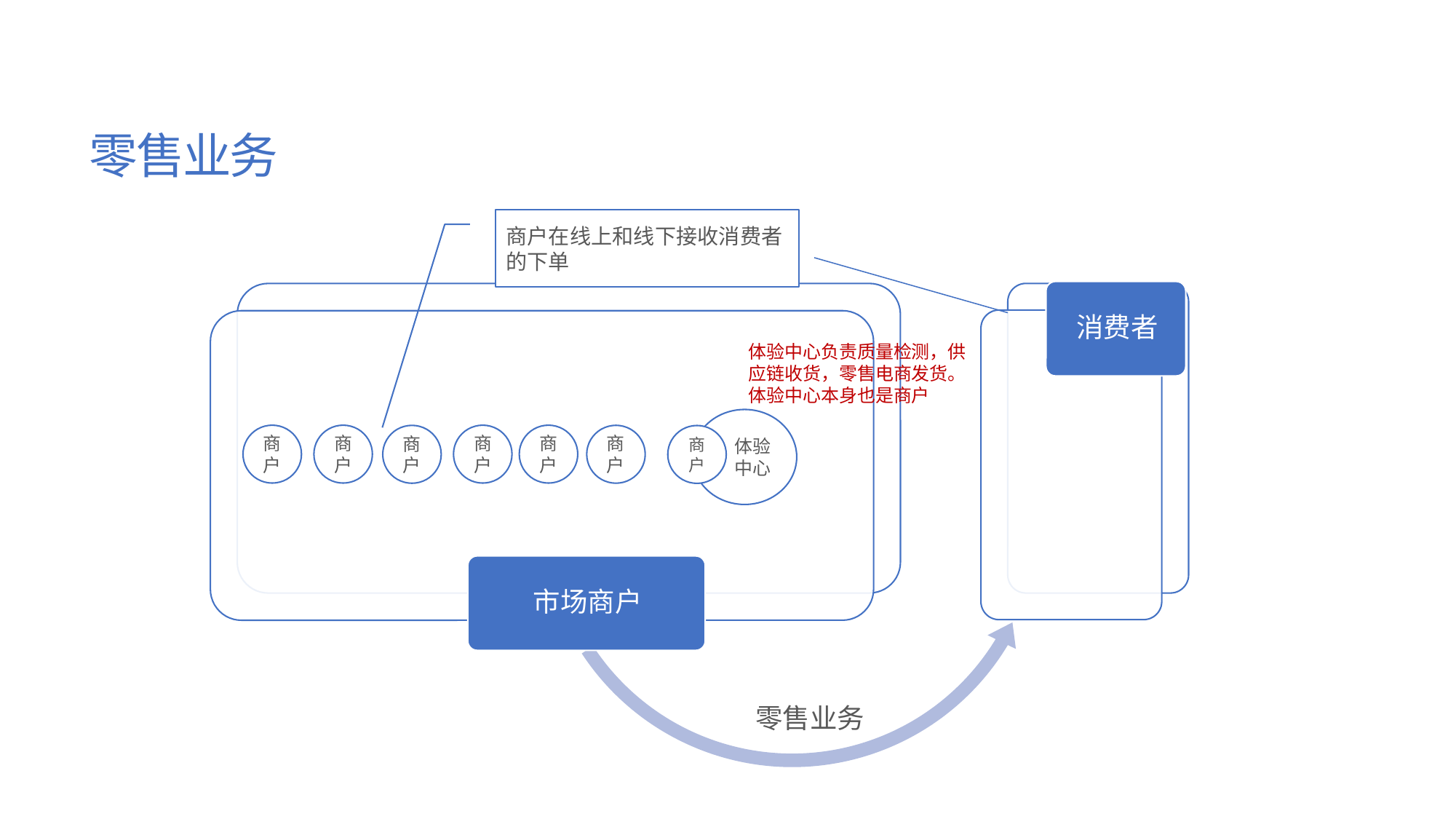

# 零售业务
商户在线上和线下接收消费者的下单
市场商户
消费者

体验中心负责质量检测，供应链收货，零售电商发货。体验中心本身也是商户
体验中心
商户
商户
商户
商户
商户
商户
商户
零售业务